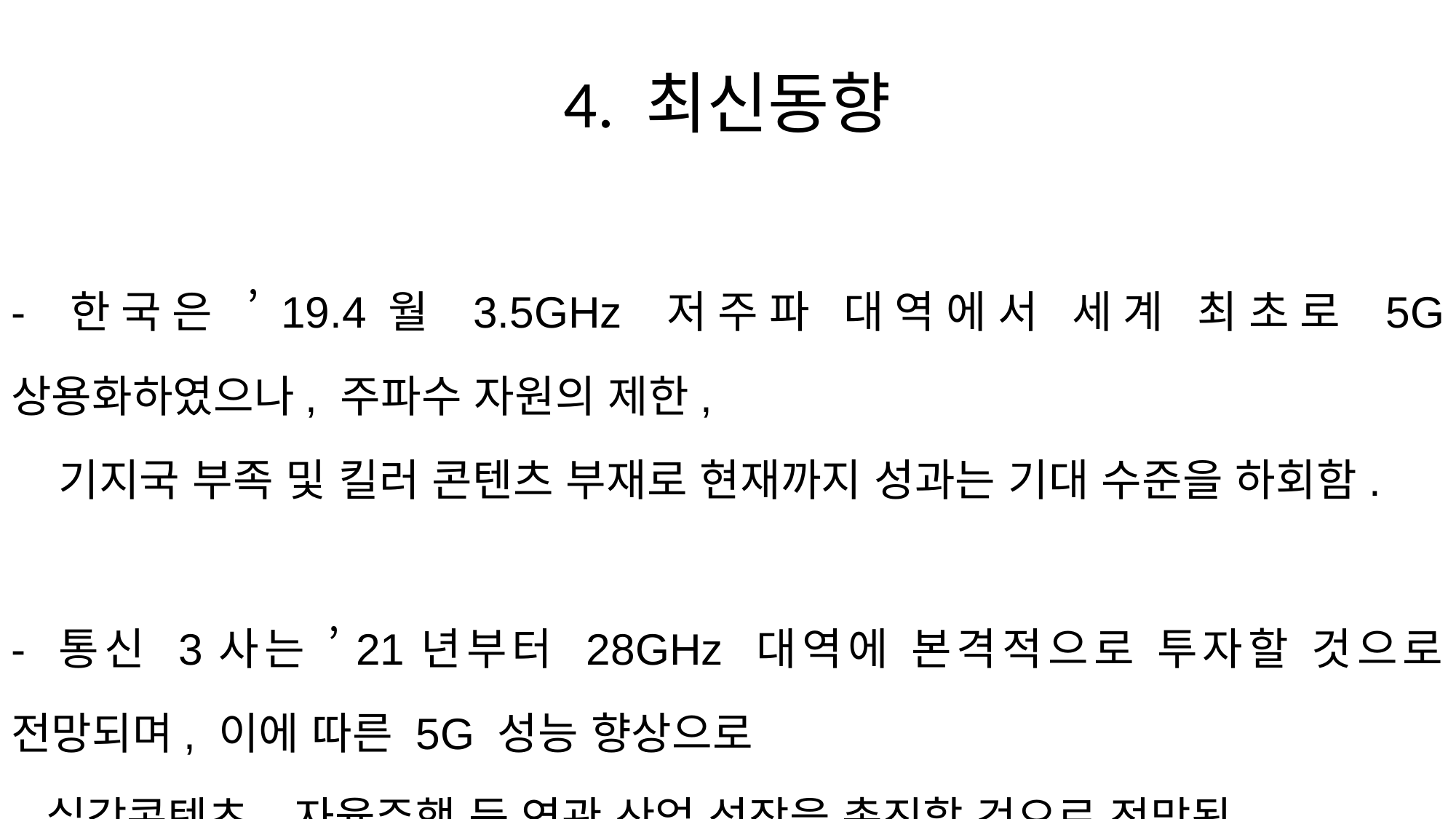

# 4. 최신동향
- 한국은 ’19.4월 3.5GHz 저주파 대역에서 세계 최초로 5G 상용화하였으나, 주파수 자원의 제한,
   기지국 부족 및 킬러 콘텐츠 부재로 현재까지 성과는 기대 수준을 하회함.

- 통신 3사는 ’21년부터 28GHz 대역에 본격적으로 투자할 것으로 전망되며, 이에 따른 5G 성능 향상으로
  실감콘텐츠, 자율주행 등 연관 산업 성장을 촉진할 것으로 전망됨.

출처 : 경제정보센터, https://eiec.kdi.re.kr/policy/domesticView.do?ac=0000152485&issus=S&pp=20&datecount=&pg=